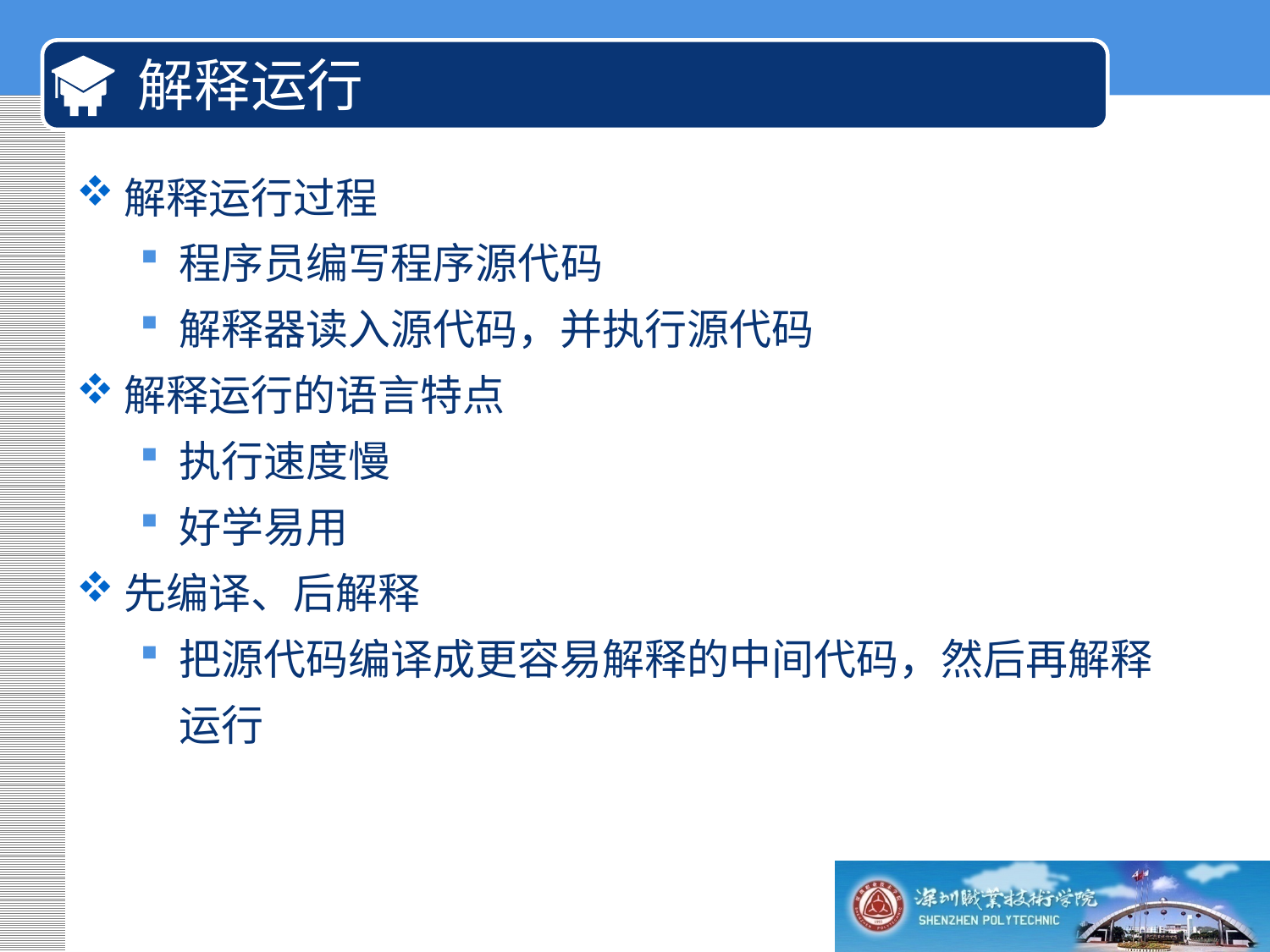

# 解释运行
解释运行过程
程序员编写程序源代码
解释器读入源代码，并执行源代码
解释运行的语言特点
执行速度慢
好学易用
先编译、后解释
把源代码编译成更容易解释的中间代码，然后再解释运行